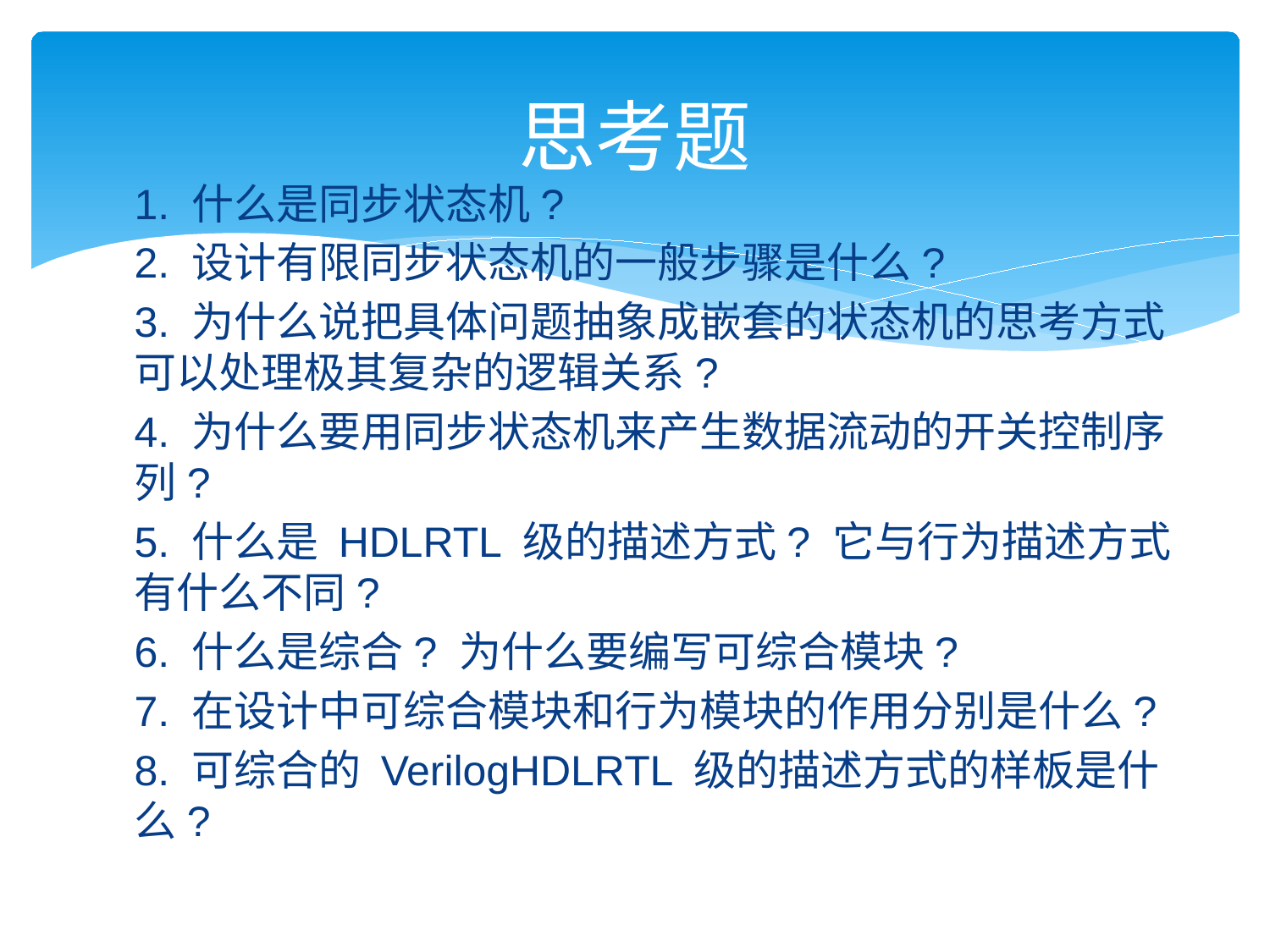

# 思考题

1. 什么是同步状态机?
2. 设计有限同步状态机的一般步骤是什么?
3. 为什么说把具体问题抽象成嵌套的状态机的思考方式可以处理极其复杂的逻辑关系?
4. 为什么要用同步状态机来产生数据流动的开关控制序列?
5. 什么是 HDLRTL 级的描述方式? 它与行为描述方式有什么不同?
6. 什么是综合? 为什么要编写可综合模块?
7. 在设计中可综合模块和行为模块的作用分别是什么?
8. 可综合的 VerilogHDLRTL 级的描述方式的样板是什么?